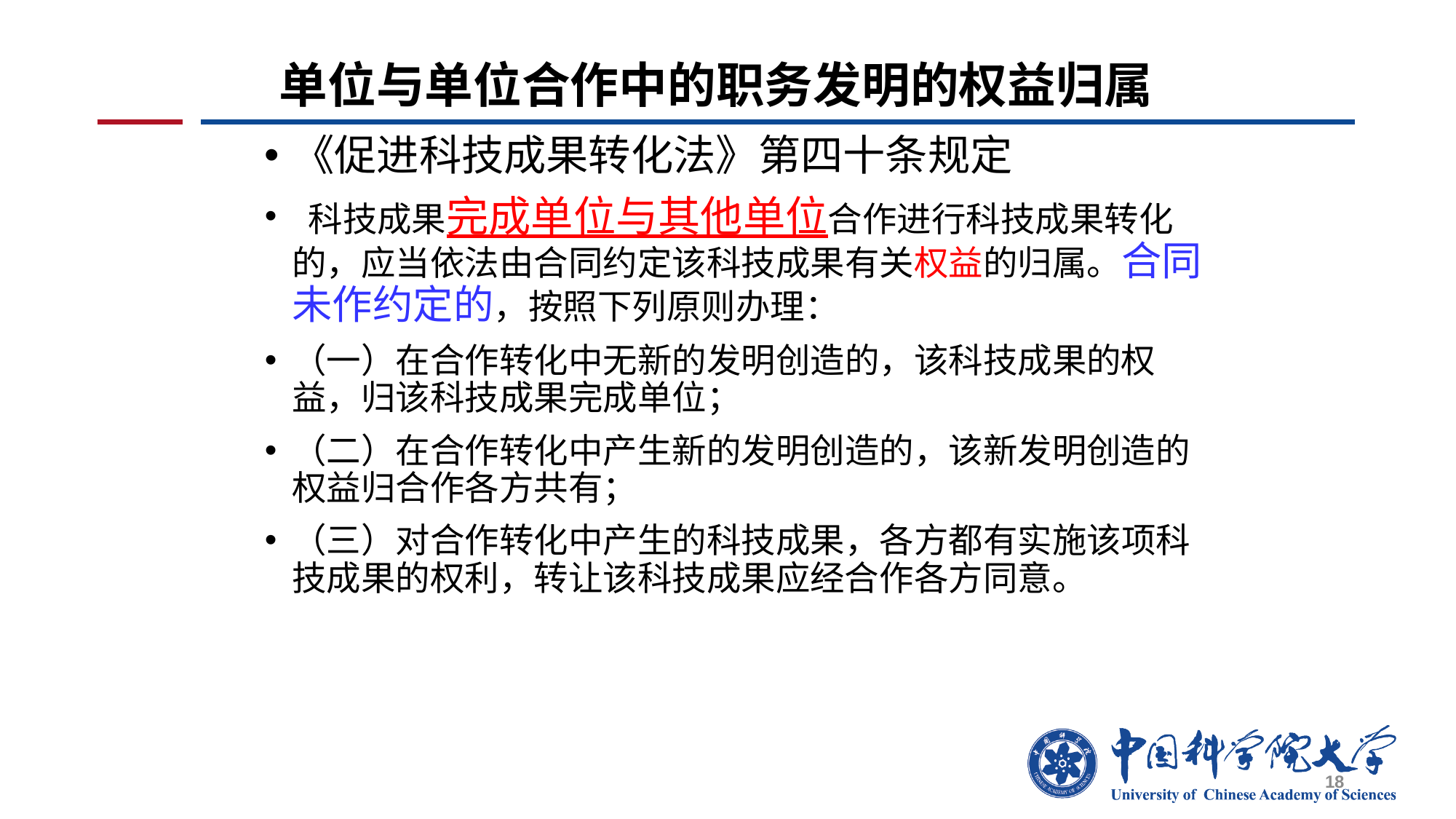

18
# 单位与单位合作中的职务发明的权益归属
《促进科技成果转化法》第四十条规定
 科技成果完成单位与其他单位合作进行科技成果转化的，应当依法由合同约定该科技成果有关权益的归属。合同未作约定的，按照下列原则办理：
（一）在合作转化中无新的发明创造的，该科技成果的权益，归该科技成果完成单位；
（二）在合作转化中产生新的发明创造的，该新发明创造的权益归合作各方共有；
（三）对合作转化中产生的科技成果，各方都有实施该项科技成果的权利，转让该科技成果应经合作各方同意。